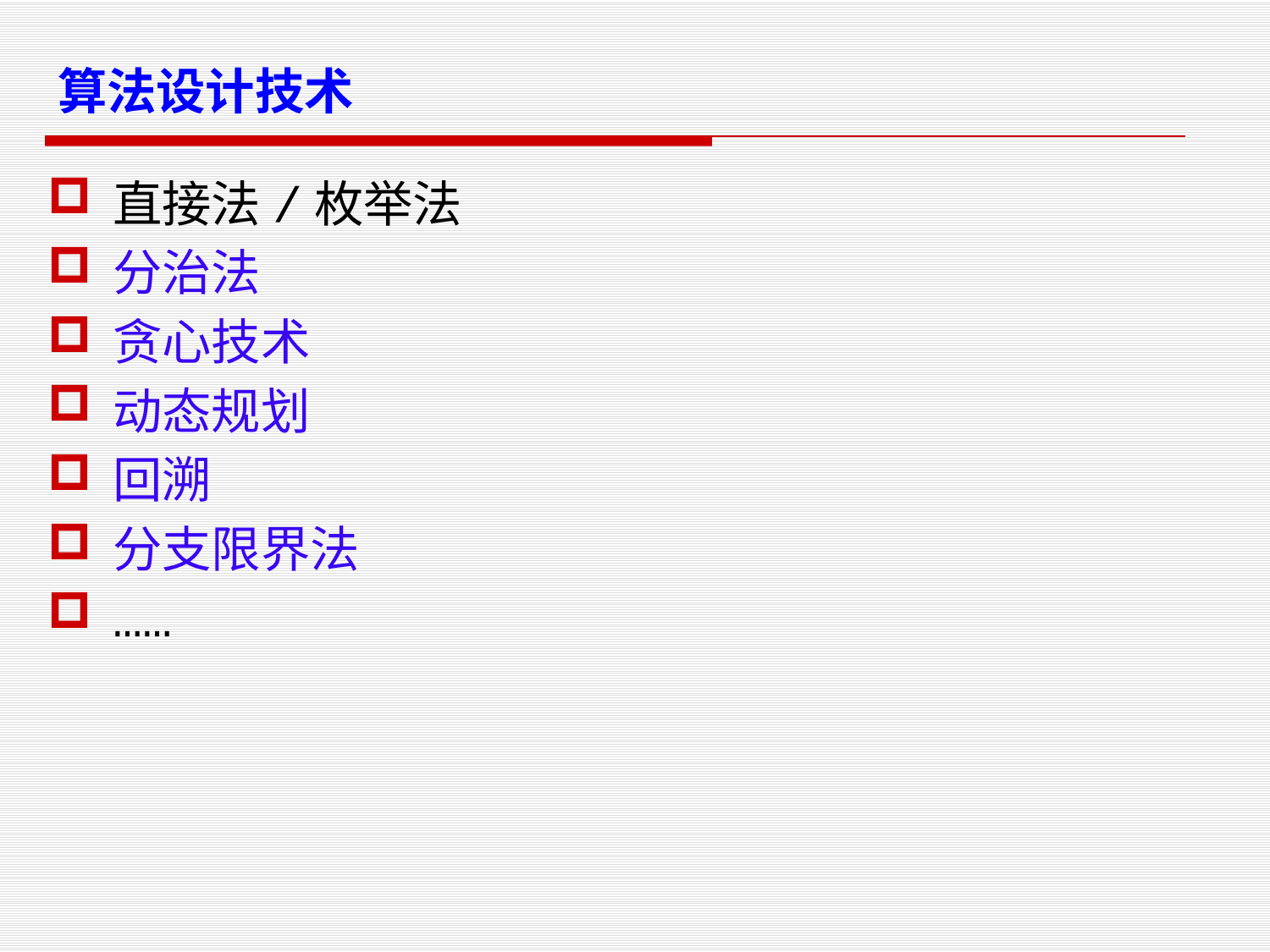

# 算法设计技术
直接法/枚举法
分治法
贪心技术
动态规划
回溯
分支限界法
……